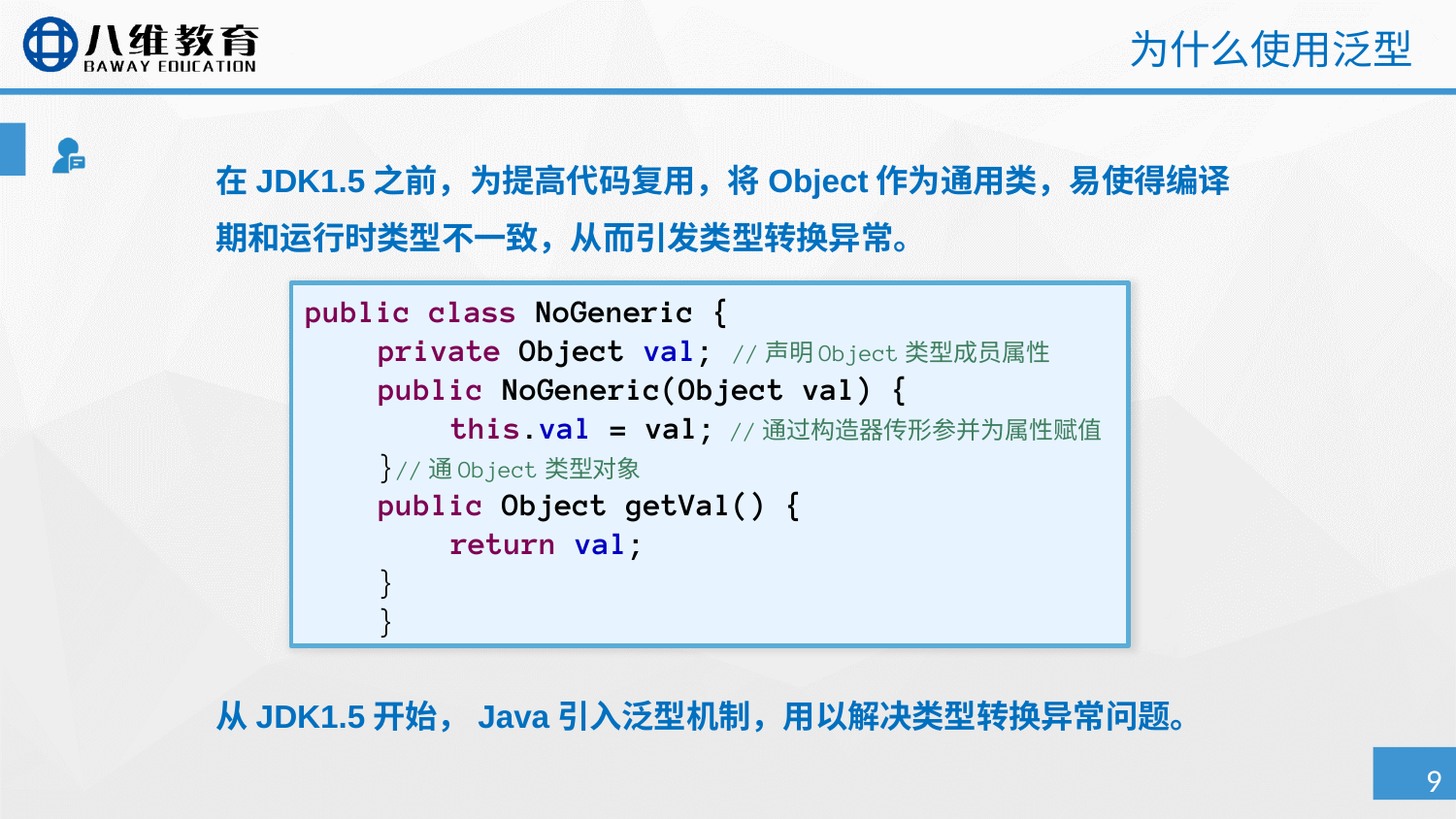

# 为什么使用泛型
在JDK1.5之前，为提高代码复用，将Object作为通用类，易使得编译期和运行时类型不一致，从而引发类型转换异常。
public class NoGeneric {
private Object val; //声明Object类型成员属性
public NoGeneric(Object val) {
this.val = val; //通过构造器传形参并为属性赋值
}//通Object类型对象
public Object getVal() {
return val;
}
}
从JDK1.5开始，Java引入泛型机制，用以解决类型转换异常问题。